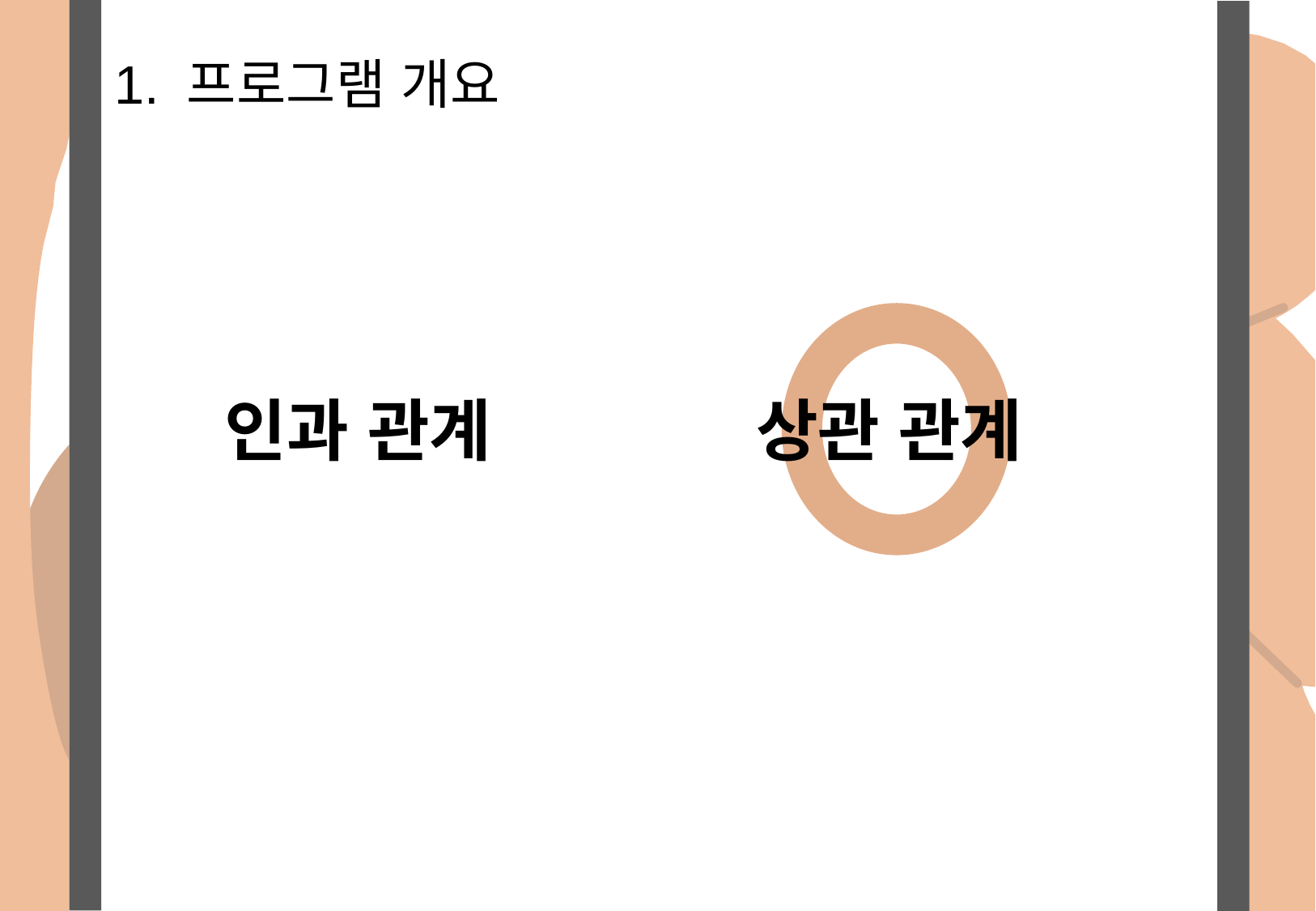

1. 프로그램 개요

인과 관계
상관 관계